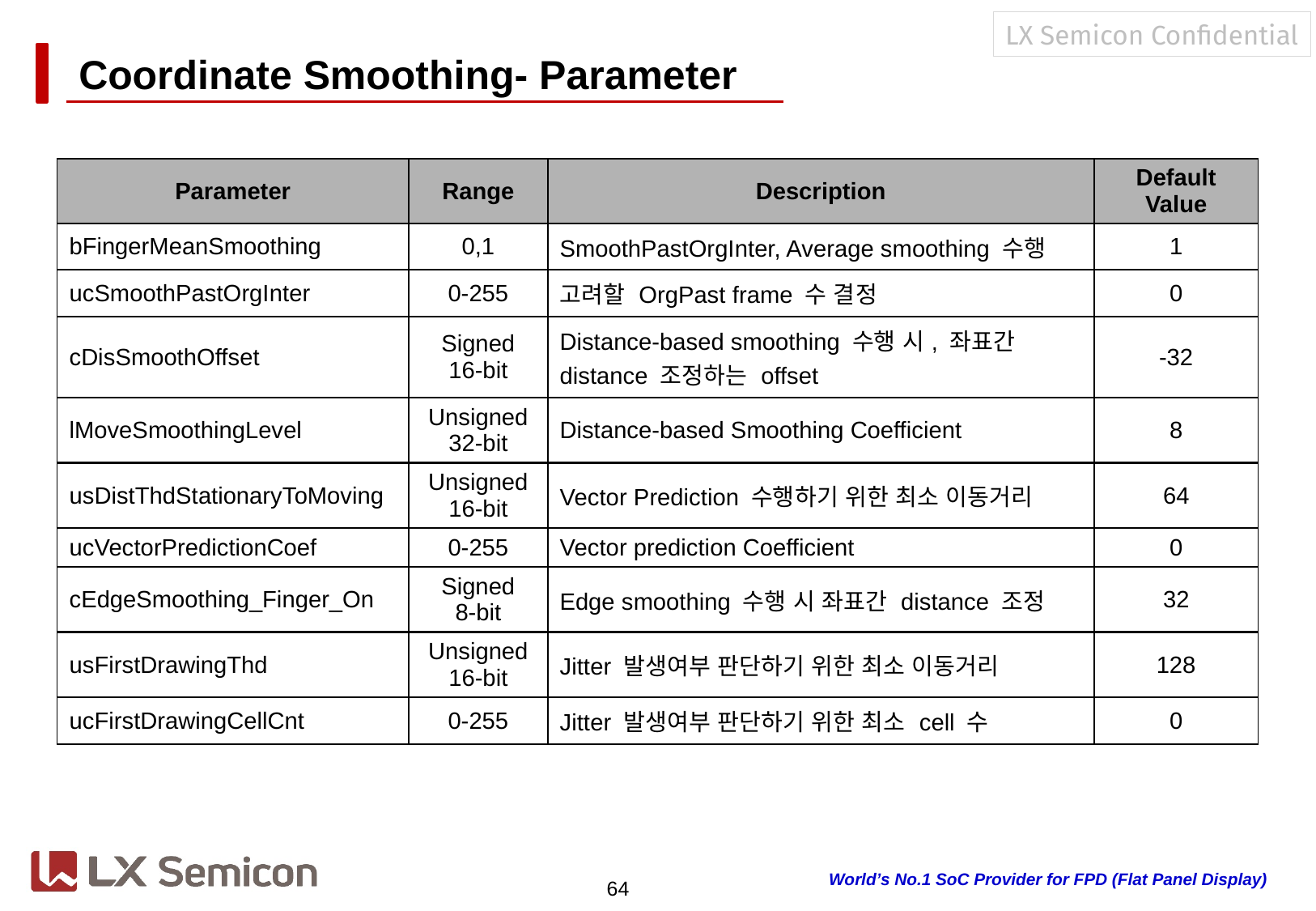

# Coordinate Smoothing- Parameter
| Parameter | Range | Description | Default Value |
| --- | --- | --- | --- |
| bFingerMeanSmoothing | 0,1 | SmoothPastOrgInter, Average smoothing 수행 | 1 |
| ucSmoothPastOrgInter | 0-255 | 고려할 OrgPast frame 수 결정 | 0 |
| cDisSmoothOffset | Signed 16-bit | Distance-based smoothing 수행 시, 좌표간 distance 조정하는 offset | -32 |
| lMoveSmoothingLevel | Unsigned 32-bit | Distance-based Smoothing Coefficient | 8 |
| usDistThdStationaryToMoving | Unsigned 16-bit | Vector Prediction 수행하기 위한 최소 이동거리 | 64 |
| ucVectorPredictionCoef | 0-255 | Vector prediction Coefficient | 0 |
| cEdgeSmoothing\_Finger\_On | Signed 8-bit | Edge smoothing 수행 시 좌표간 distance 조정 | 32 |
| usFirstDrawingThd | Unsigned 16-bit | Jitter 발생여부 판단하기 위한 최소 이동거리 | 128 |
| ucFirstDrawingCellCnt | 0-255 | Jitter 발생여부 판단하기 위한 최소 cell 수 | 0 |